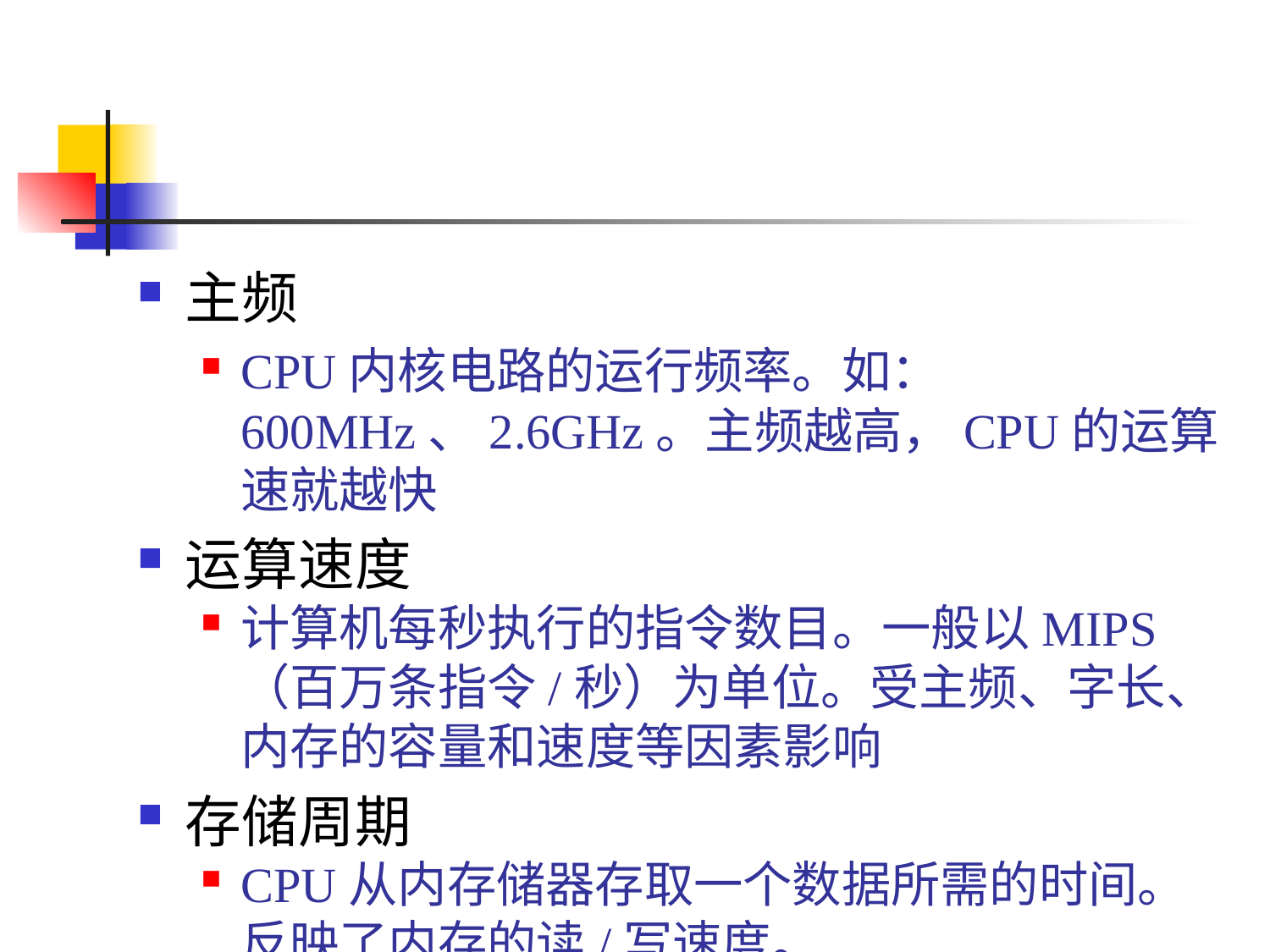

#
主频
CPU内核电路的运行频率。如：600MHz、2.6GHz。主频越高，CPU的运算速就越快
运算速度
计算机每秒执行的指令数目。一般以MIPS（百万条指令/秒）为单位。受主频、字长、内存的容量和速度等因素影响
存储周期
CPU从内存储器存取一个数据所需的时间。反映了内存的读/写速度。